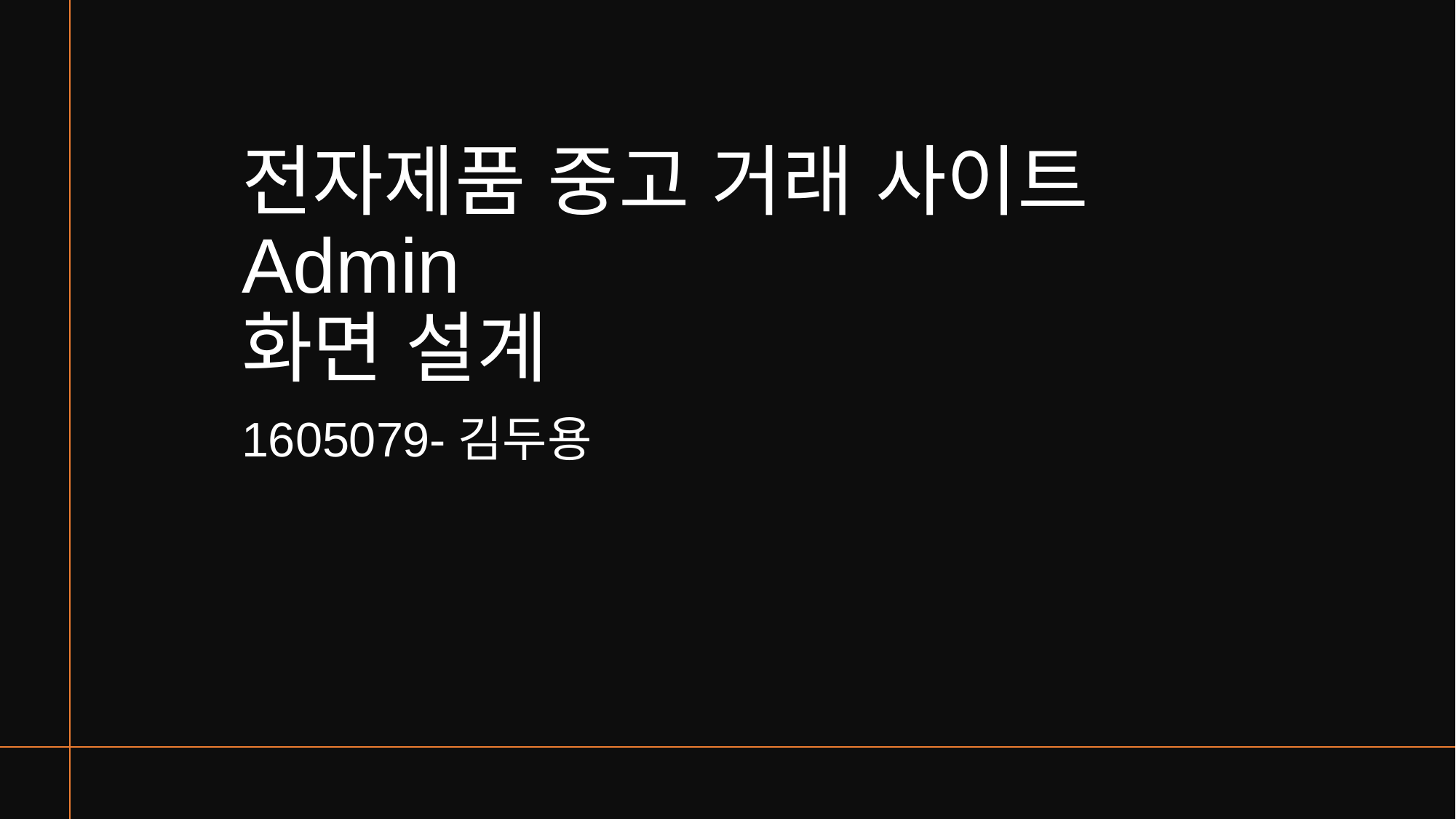

# 전자제품 중고 거래 사이트 Admin 화면 설계
1605079-김두용